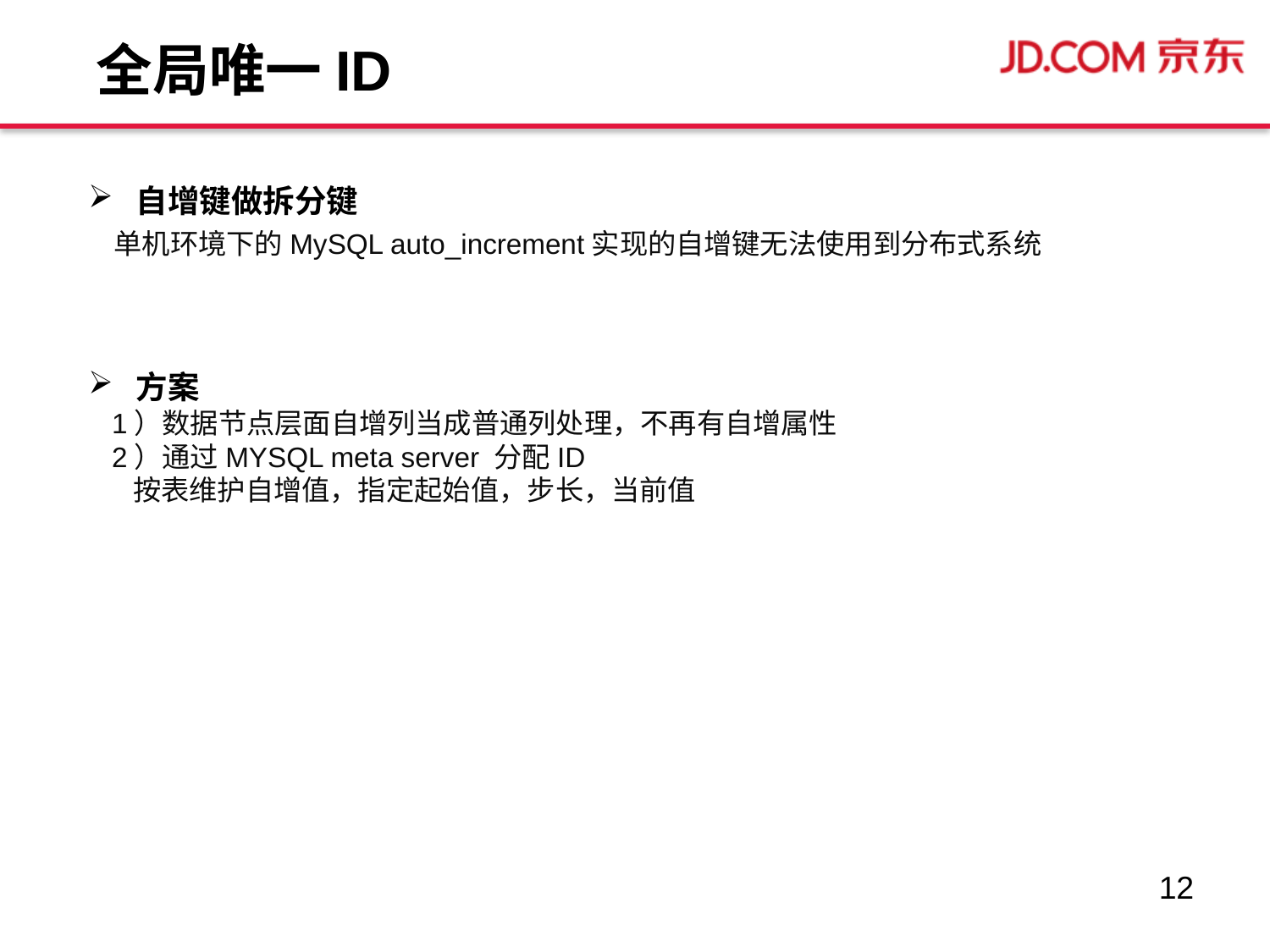

全局唯一ID
自增键做拆分键
   单机环境下的MySQL auto_increment实现的自增键无法使用到分布式系统

方案
   1）数据节点层面自增列当成普通列处理，不再有自增属性
   2）通过MYSQL meta server 分配ID
      按表维护自增值，指定起始值，步长，当前值

12